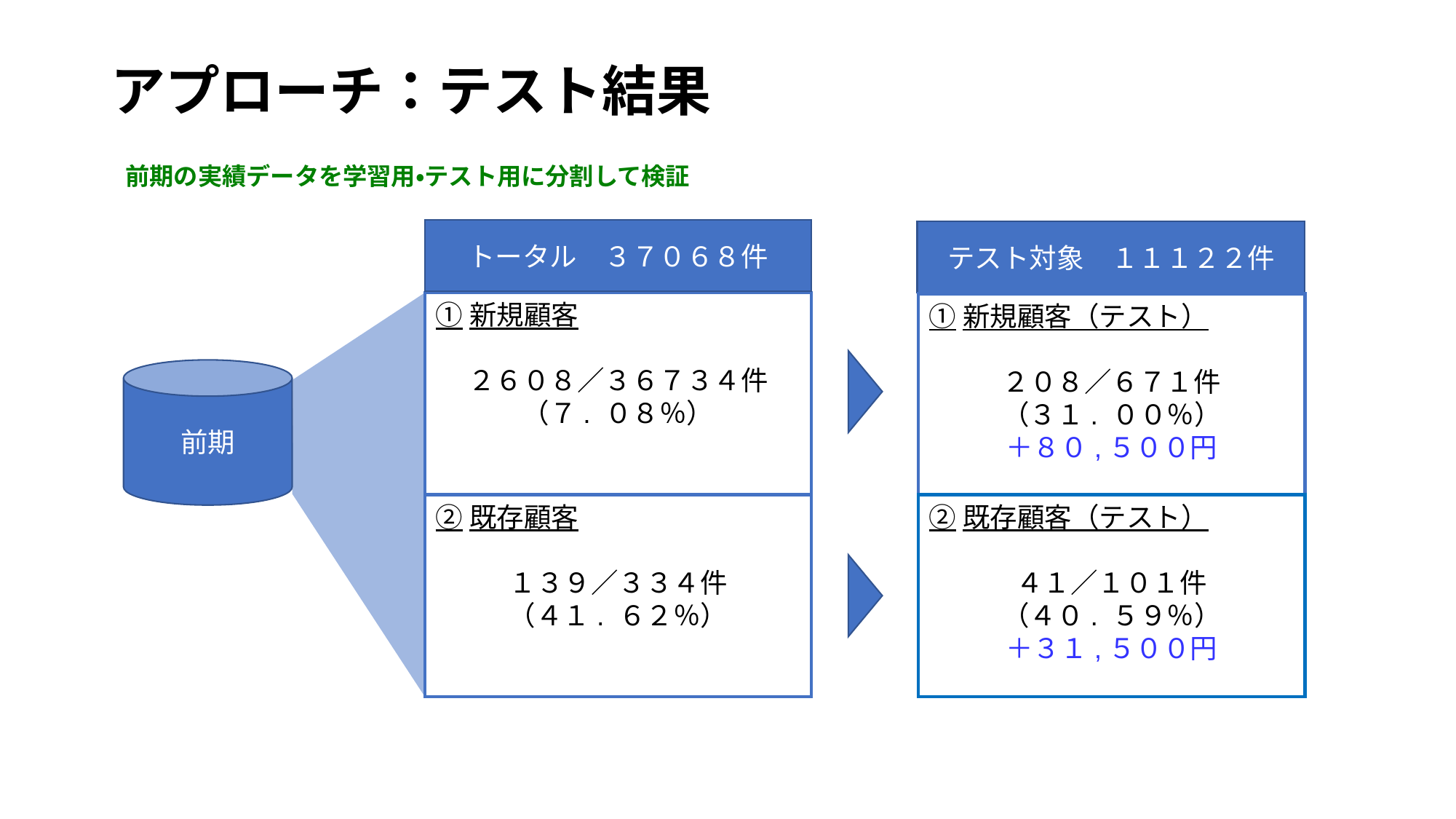

# アプローチ：テスト結果
前期の実績データを学習用・テスト用に分割して検証
トータル　３７０６８件
テスト対象　１１１２２件
①新規顧客

２６０８／３６７３４件
（７. ０８％）

①新規顧客（テスト）

２０８／６７１件
（３１. ００％）
＋８０,５００円

前期

②既存顧客（テスト）

４１／１０１件
（４０. ５９％）
＋３１,５００円
②既存顧客

１３９／３３４件
（４１. ６２％）